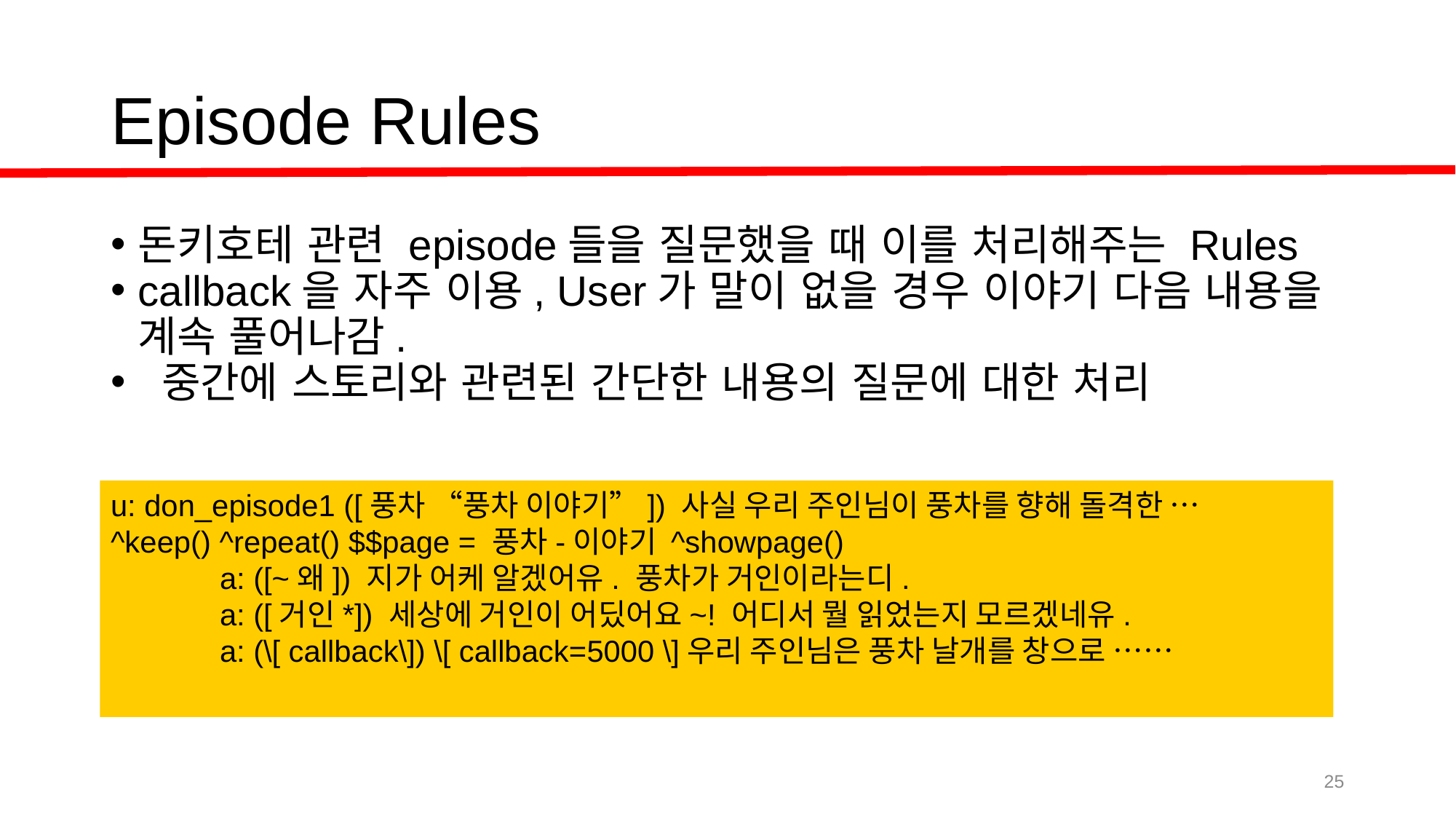

Episode Rules

돈키호테 관련 episode들을 질문했을 때 이를 처리해주는 Rules
callback을 자주 이용, User가 말이 없을 경우 이야기 다음 내용을 계속 풀어나감.
 중간에 스토리와 관련된 간단한 내용의 질문에 대한 처리

u: don_episode1 ([풍차 “풍차 이야기”]) 사실 우리 주인님이 풍차를 향해 돌격한 …
^keep() ^repeat() $$page = 풍차-이야기 ^showpage()
	a: ([~왜]) 지가 어케 알겠어유. 풍차가 거인이라는디.
	a: ([거인*]) 세상에 거인이 어딨어요~! 어디서 뭘 읽었는지 모르겠네유.
	a: (\[ callback\]) \[ callback=5000 \]우리 주인님은 풍차 날개를 창으로 ……
25